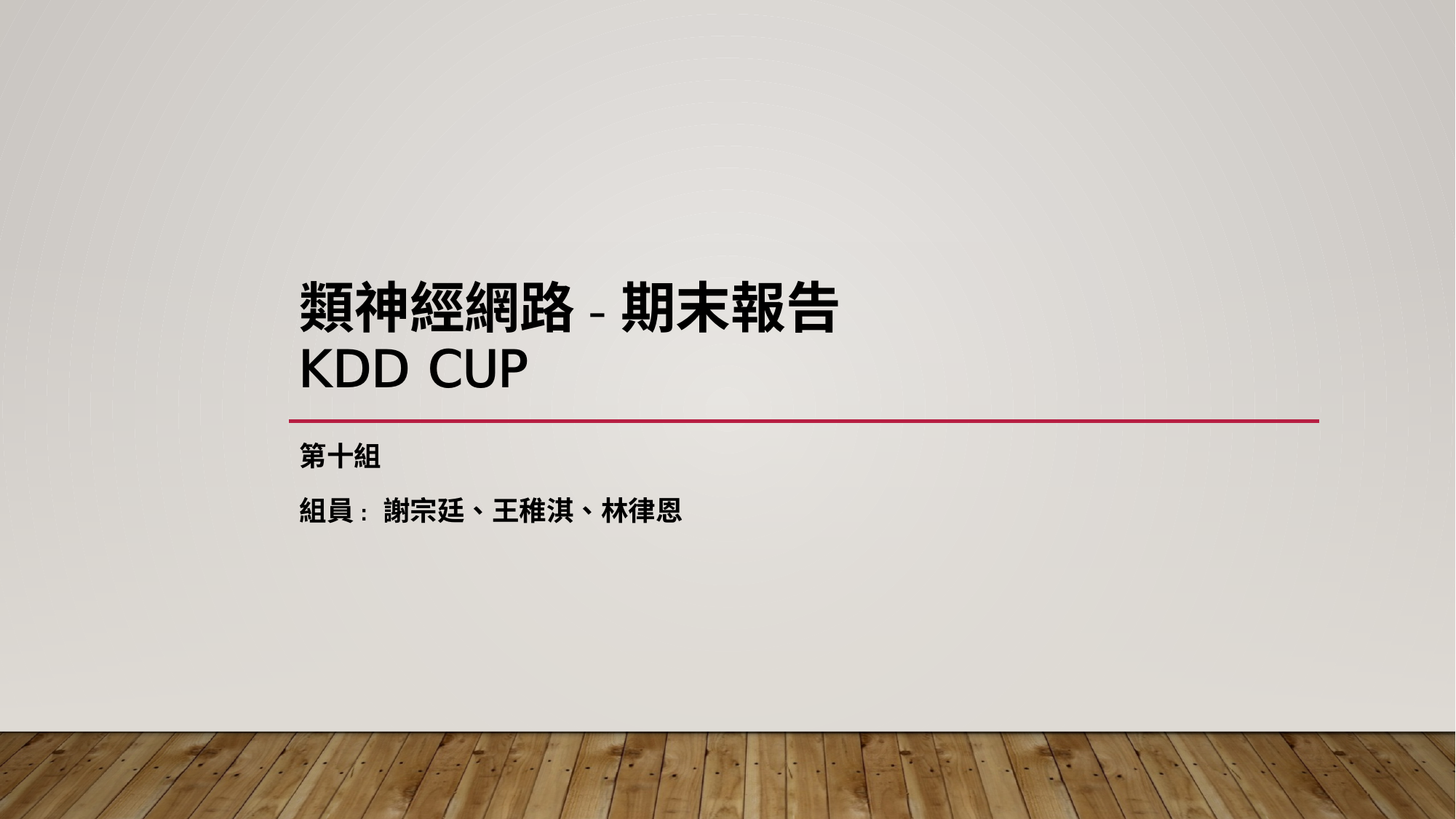

# 類神經網路-期末報告 KDD CUP
第十組
組員: 謝宗廷、王稚淇、林律恩